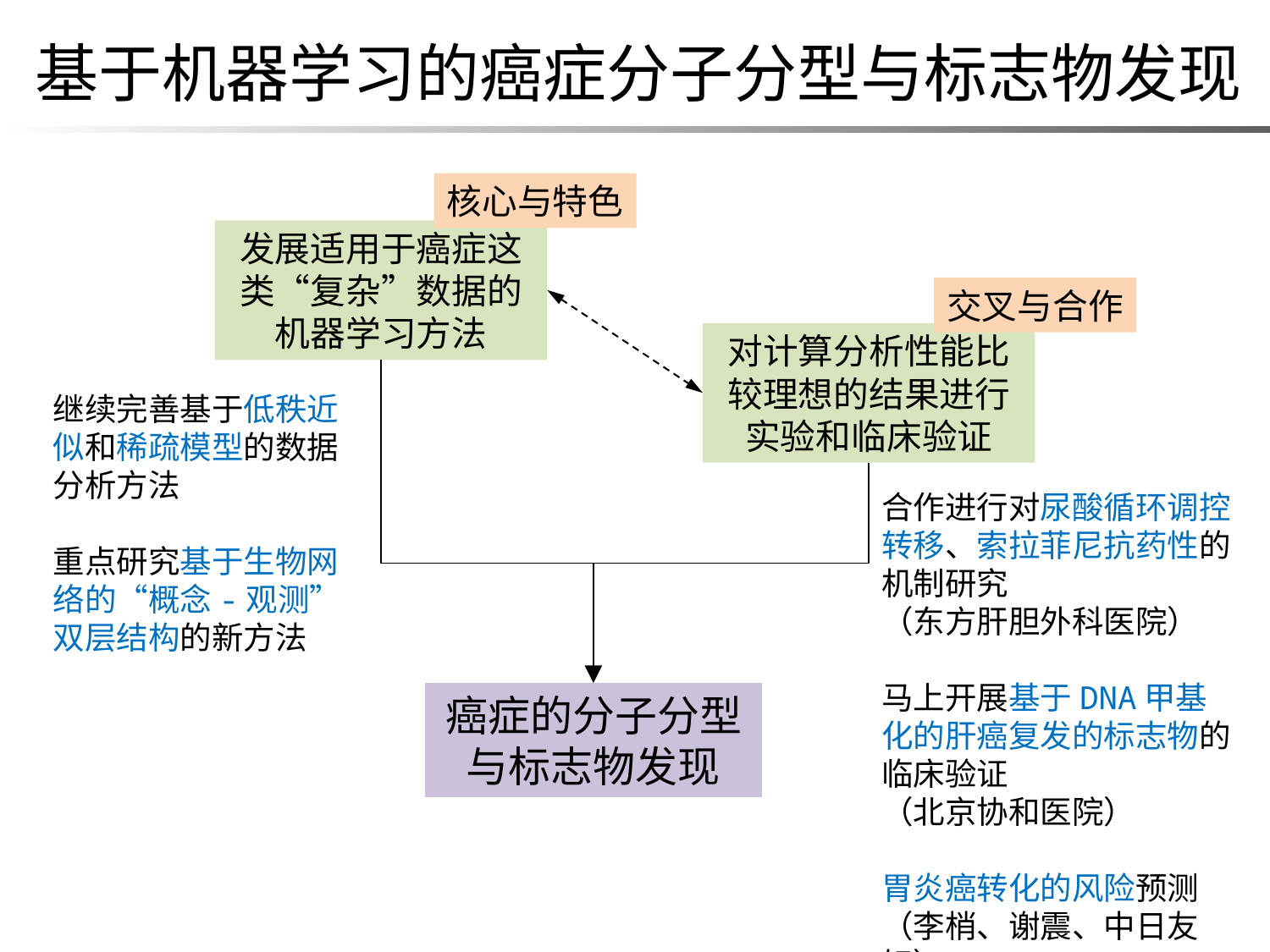

# 基于机器学习的癌症分子分型与标志物发现

核心与特色
发展适用于癌症这类“复杂”数据的机器学习方法
交叉与合作
对计算分析性能比较理想的结果进行实验和临床验证
继续完善基于低秩近似和稀疏模型的数据分析方法

重点研究基于生物网络的“概念-观测”双层结构的新方法
合作进行对尿酸循环调控转移、索拉菲尼抗药性的机制研究
（东方肝胆外科医院）

马上开展基于DNA甲基化的肝癌复发的标志物的临床验证
（北京协和医院）

胃炎癌转化的风险预测（李梢、谢震、中日友好）
癌症的分子分型与标志物发现